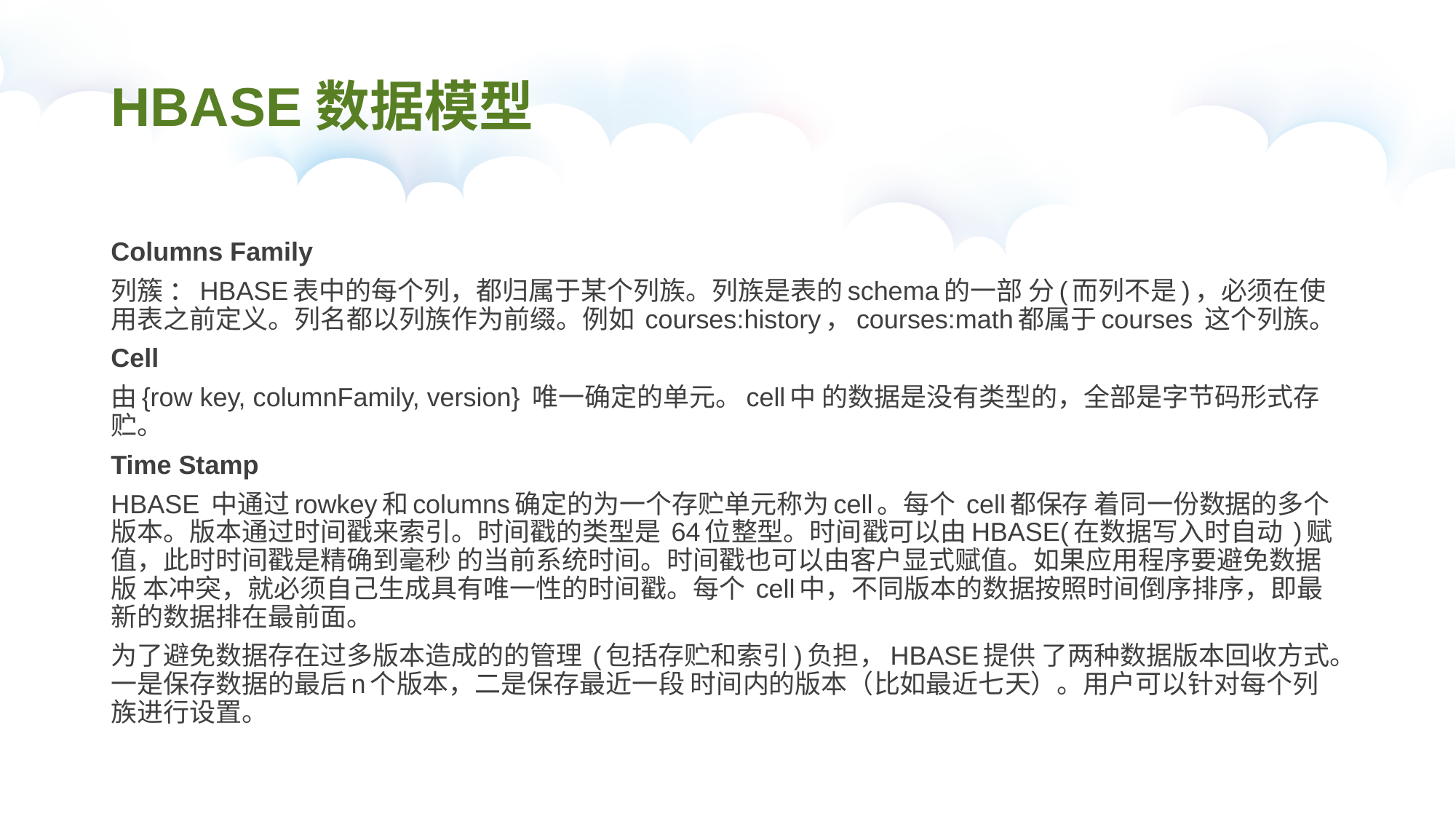

# HBASE数据模型

Columns Family
列簇 ：HBASE表中的每个列，都归属于某个列族。列族是表的schema的一部 分(而列不是)，必须在使用表之前定义。列名都以列族作为前缀。例如 courses:history，courses:math都属于courses 这个列族。
Cell
由{row key, columnFamily, version} 唯一确定的单元。cell中 的数据是没有类型的，全部是字节码形式存贮。
Time Stamp
HBASE 中通过rowkey和columns确定的为一个存贮单元称为cell。每个 cell都保存 着同一份数据的多个版本。版本通过时间戳来索引。时间戳的类型是 64位整型。时间戳可以由HBASE(在数据写入时自动 )赋值，此时时间戳是精确到毫秒 的当前系统时间。时间戳也可以由客户显式赋值。如果应用程序要避免数据版 本冲突，就必须自己生成具有唯一性的时间戳。每个 cell中，不同版本的数据按照时间倒序排序，即最新的数据排在最前面。
为了避免数据存在过多版本造成的的管理 (包括存贮和索引)负担，HBASE提供 了两种数据版本回收方式。一是保存数据的最后n个版本，二是保存最近一段 时间内的版本（比如最近七天）。用户可以针对每个列族进行设置。